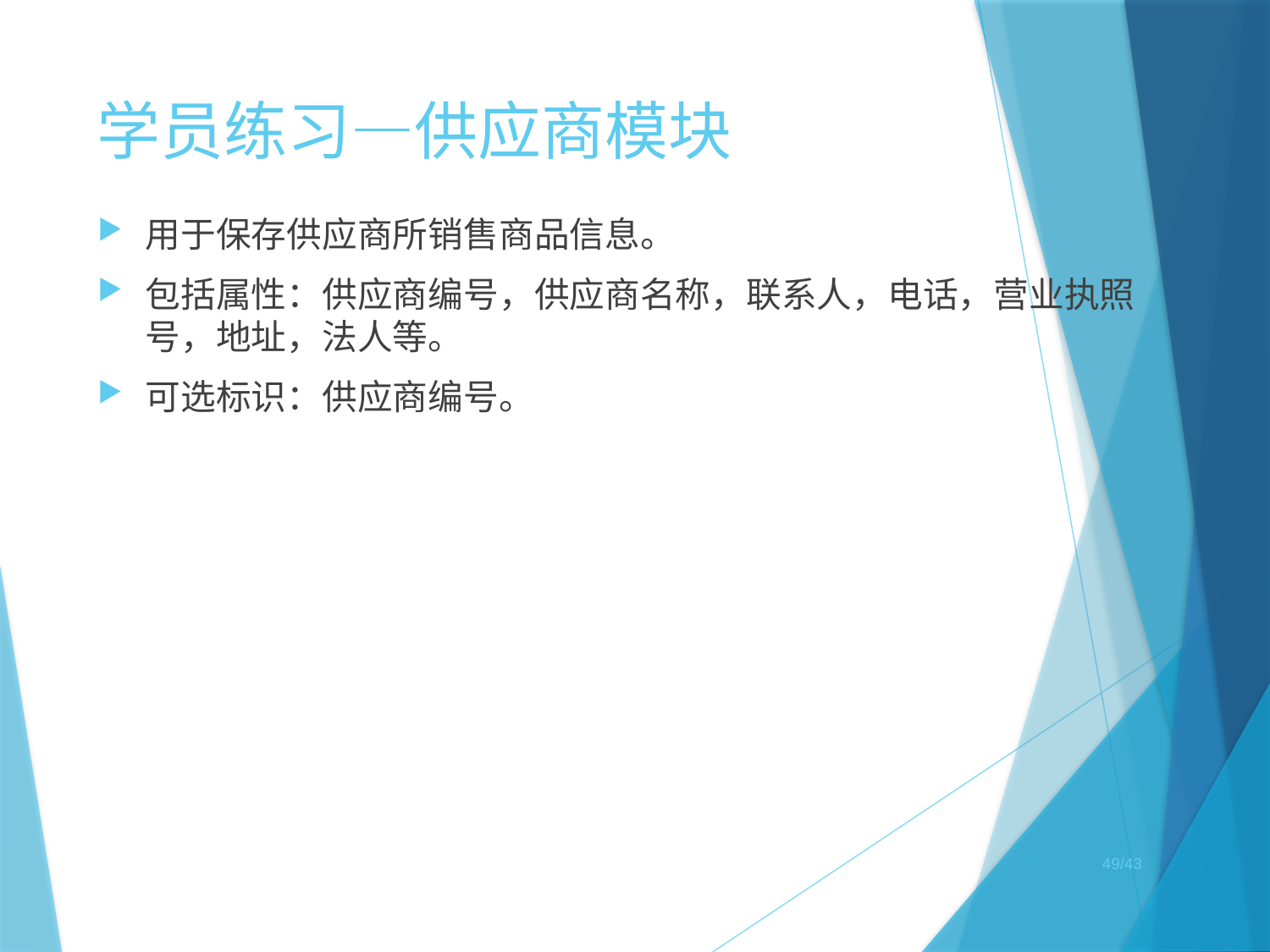

# 学员练习—供应商模块
用于保存供应商所销售商品信息。
包括属性：供应商编号，供应商名称，联系人，电话，营业执照号，地址，法人等。
可选标识：供应商编号。
49/43